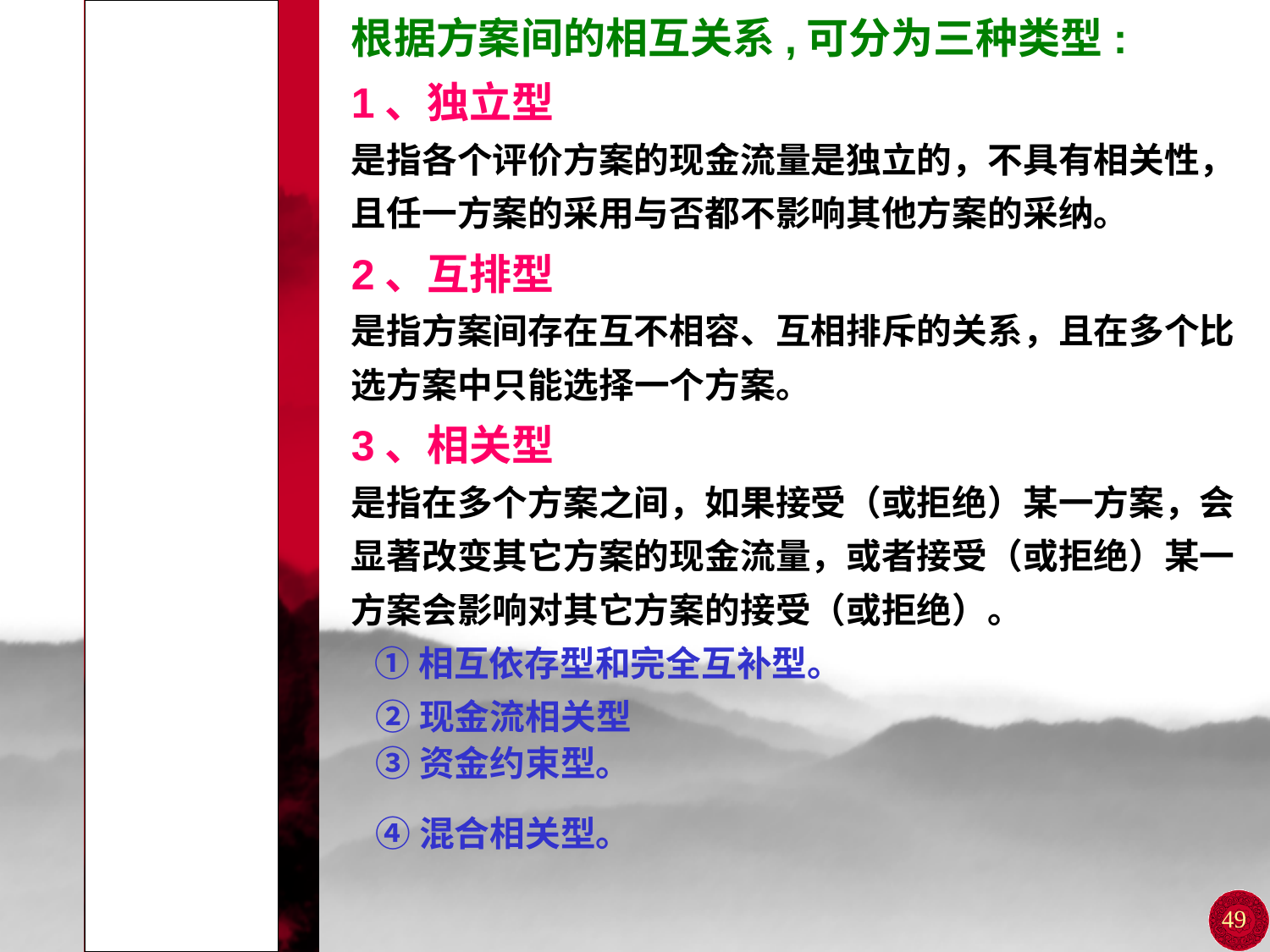

# 第一节    备选方案及其类型
根据方案间的相互关系,可分为三种类型:
1、独立型
是指各个评价方案的现金流量是独立的，不具有相关性，
且任一方案的采用与否都不影响其他方案的采纳。
2、互排型
是指方案间存在互不相容、互相排斥的关系，且在多个比
选方案中只能选择一个方案。
3、相关型
是指在多个方案之间，如果接受（或拒绝）某一方案，会
显著改变其它方案的现金流量，或者接受（或拒绝）某一
方案会影响对其它方案的接受（或拒绝）。
   ①相互依存型和完全互补型。
   ②现金流相关型
   ③资金约束型。
   ④混合相关型。
49